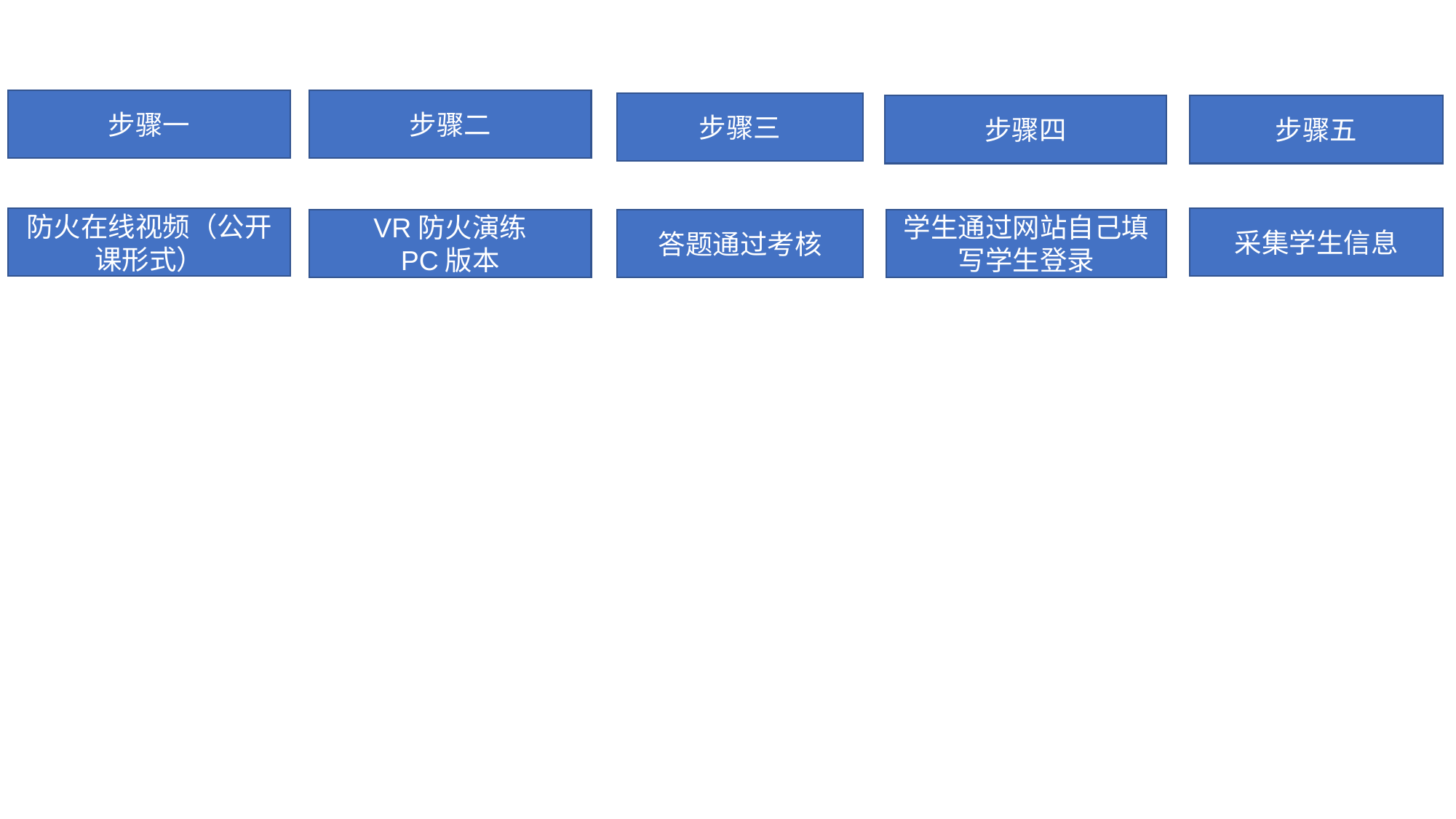

步骤一
步骤二
步骤三
步骤四
步骤五
防火在线视频（公开课形式）
采集学生信息
VR防火演练
PC版本
答题通过考核
学生通过网站自己填写学生登录